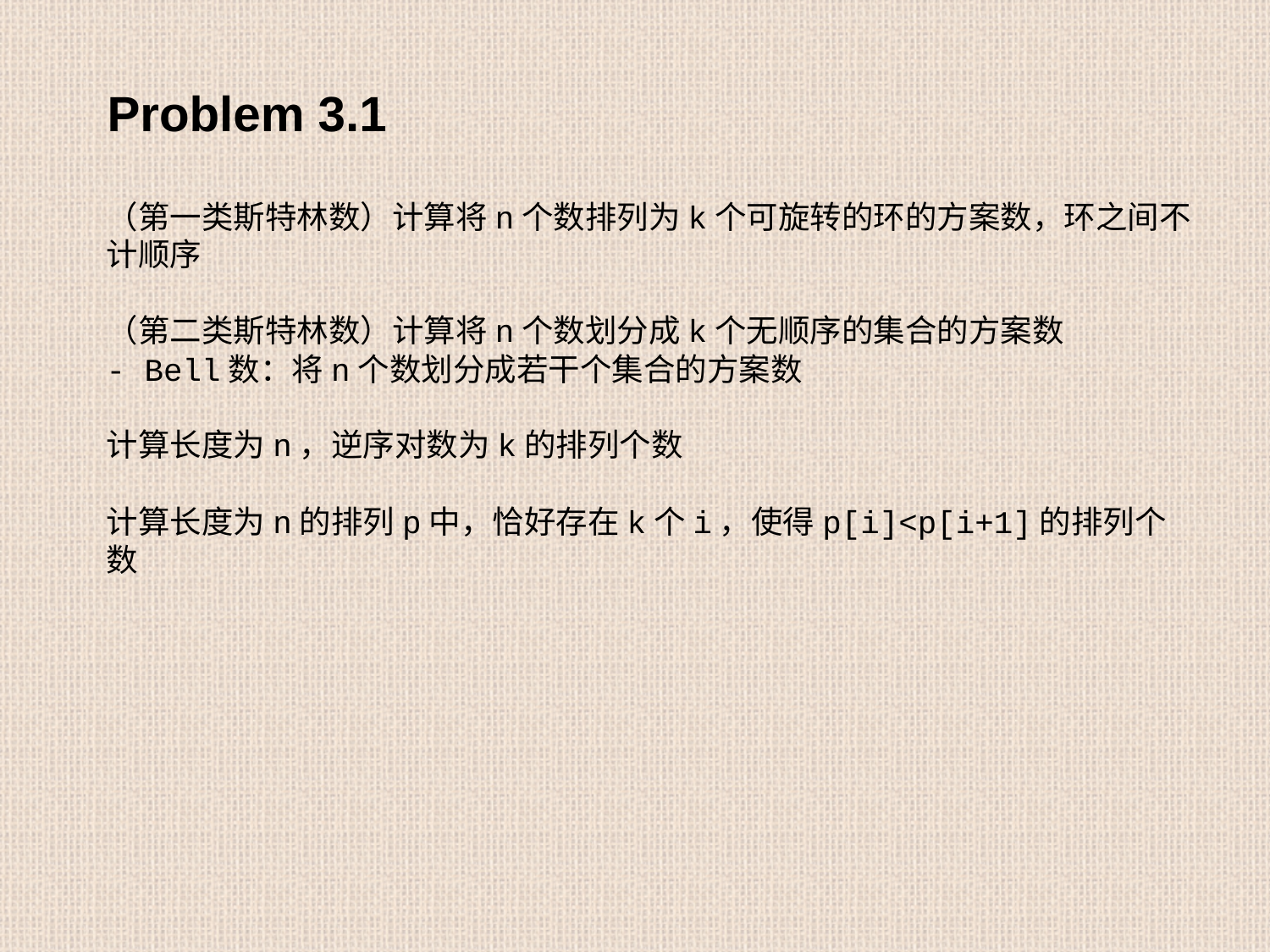

Problem 3.1
（第一类斯特林数）计算将n个数排列为k个可旋转的环的方案数，环之间不计顺序

（第二类斯特林数）计算将n个数划分成k个无顺序的集合的方案数
- Bell数：将n个数划分成若干个集合的方案数

计算长度为n，逆序对数为k的排列个数

计算长度为n的排列p中，恰好存在k个i，使得p[i]<p[i+1]的排列个数